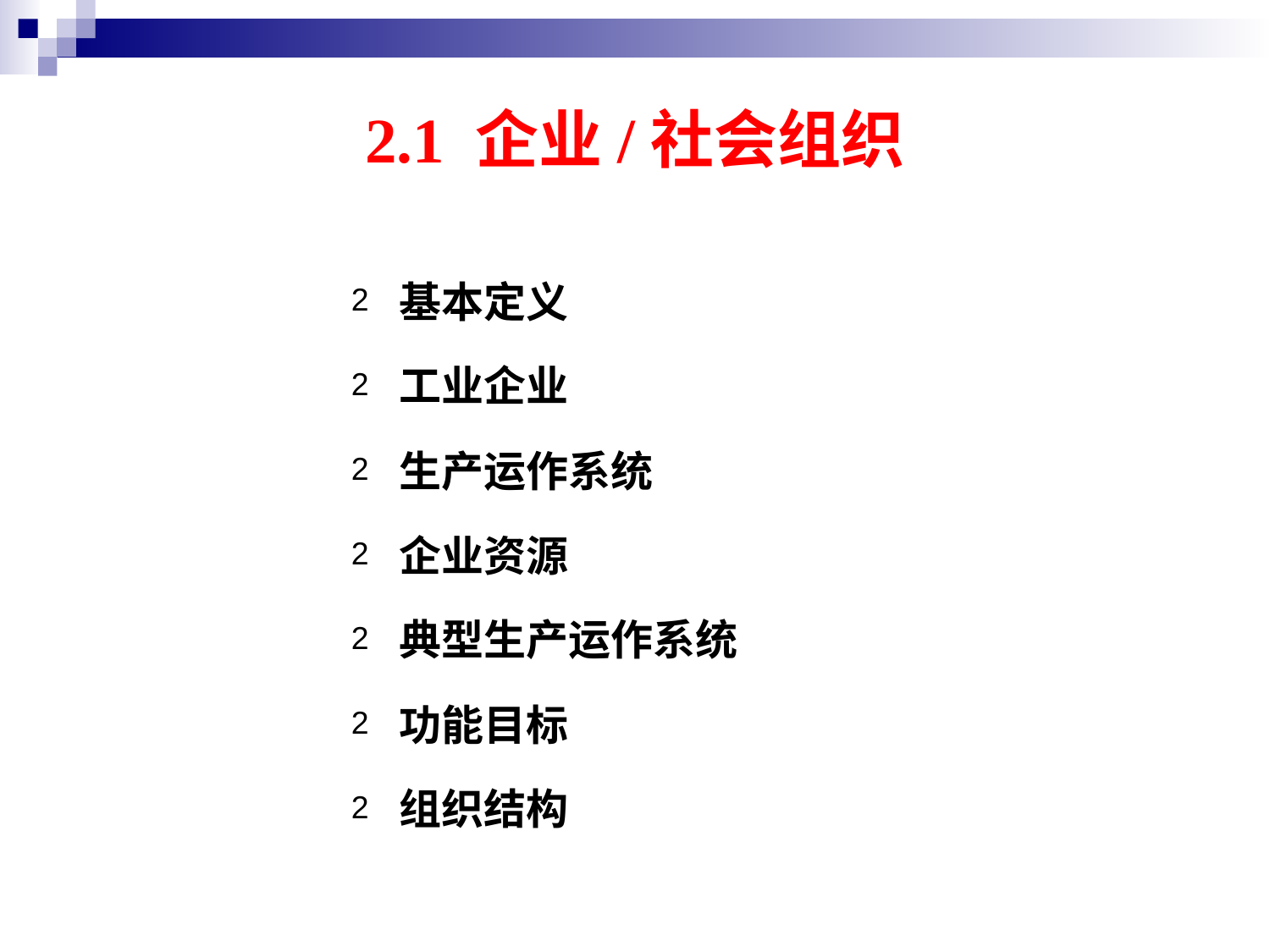

# 2.1 企业/社会组织
基本定义
工业企业
生产运作系统
企业资源
典型生产运作系统
功能目标
组织结构